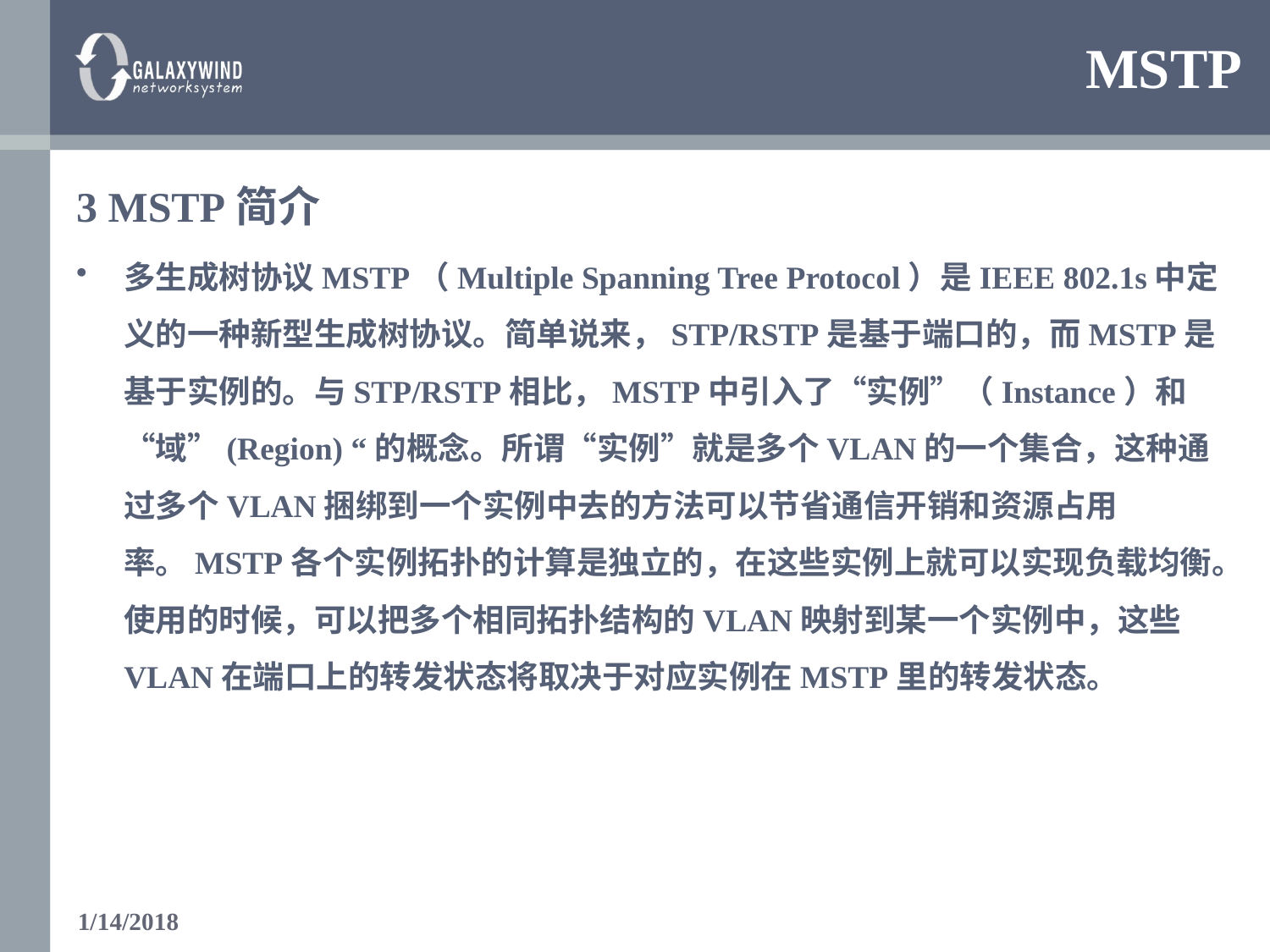

# MSTP
3 MSTP简介
多生成树协议MSTP（Multiple Spanning Tree Protocol）是IEEE 802.1s中定义的一种新型生成树协议。简单说来，STP/RSTP是基于端口的，而MSTP是基于实例的。与STP/RSTP相比，MSTP中引入了“实例”（Instance）和“域”(Region) “的概念。所谓“实例”就是多个VLAN的一个集合，这种通过多个VLAN捆绑到一个实例中去的方法可以节省通信开销和资源占用率。MSTP各个实例拓扑的计算是独立的，在这些实例上就可以实现负载均衡。使用的时候，可以把多个相同拓扑结构的VLAN映射到某一个实例中，这些VLAN在端口上的转发状态将取决于对应实例在MSTP里的转发状态。
1/14/2018